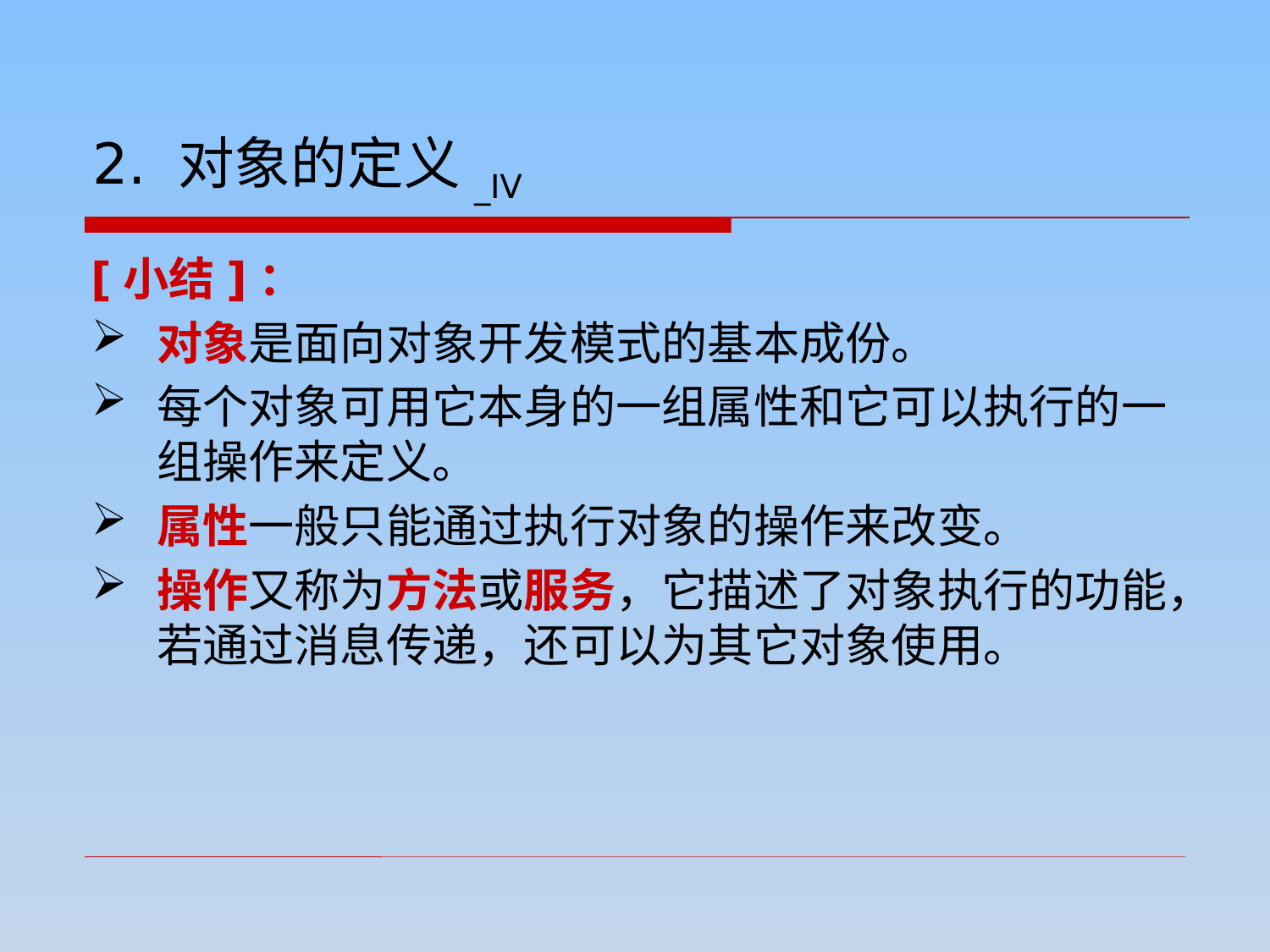

2. 对象的定义_IV
[小结]：
对象是面向对象开发模式的基本成份。
每个对象可用它本身的一组属性和它可以执行的一组操作来定义。
属性一般只能通过执行对象的操作来改变。
操作又称为方法或服务，它描述了对象执行的功能，若通过消息传递，还可以为其它对象使用。